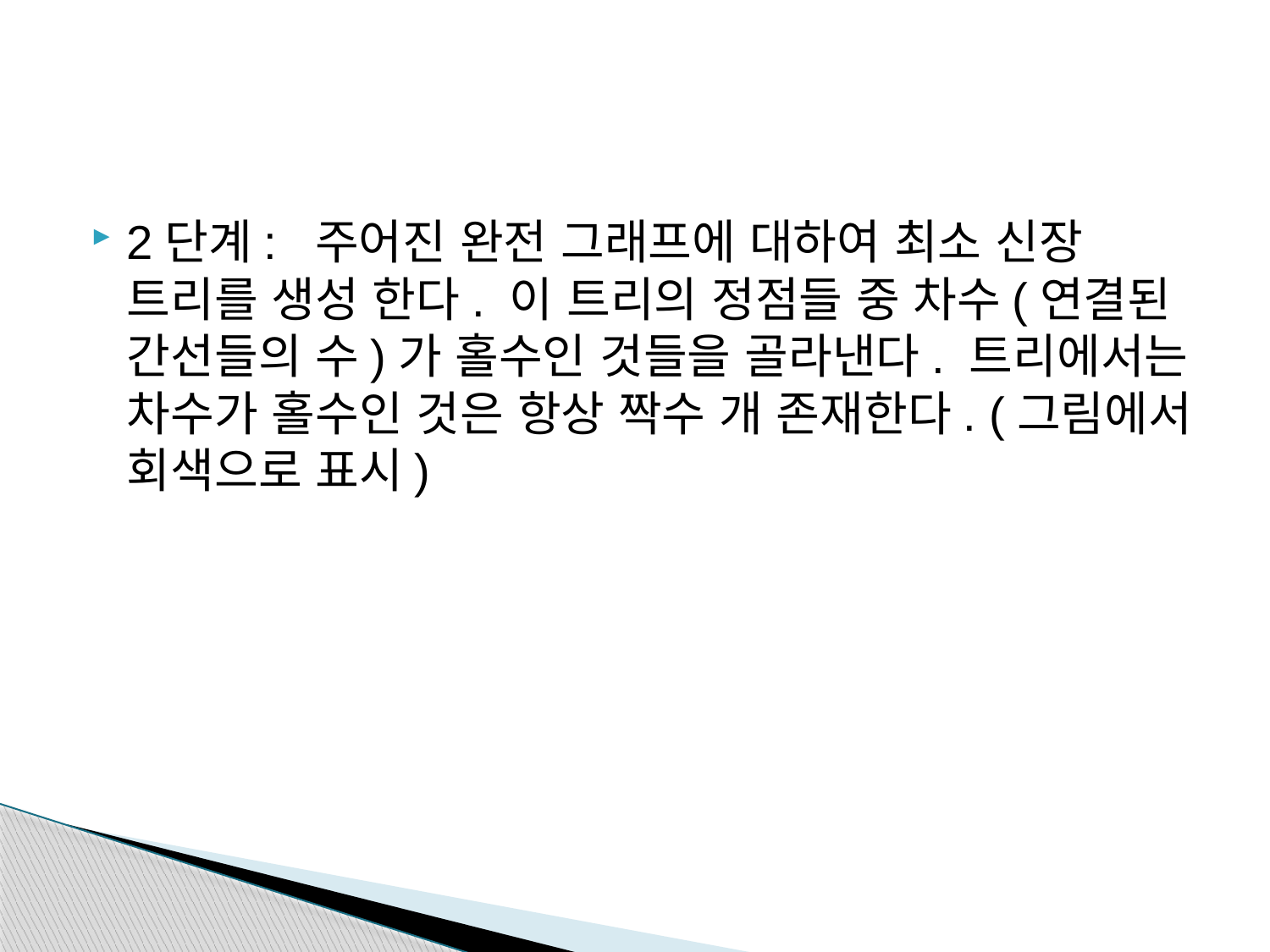

#
2단계:  주어진 완전 그래프에 대하여 최소 신장 트리를 생성 한다. 이 트리의 정점들 중 차수(연결된 간선들의 수)가 홀수인 것들을 골라낸다. 트리에서는 차수가 홀수인 것은 항상 짝수 개 존재한다. (그림에서 회색으로 표시)